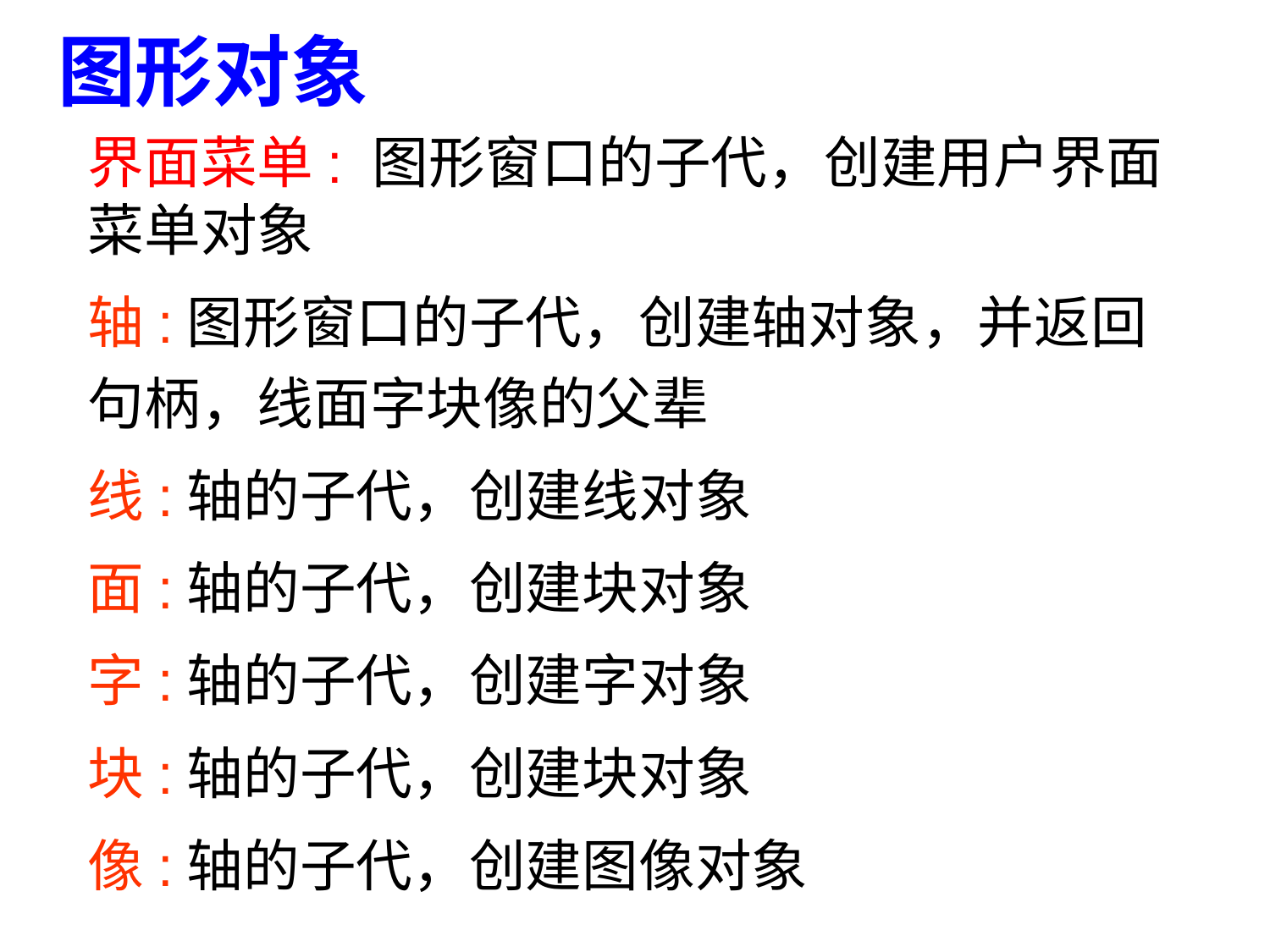

图形对象
界面菜单: 图形窗口的子代，创建用户界面菜单对象
轴:图形窗口的子代，创建轴对象，并返回句柄，线面字块像的父辈
线:轴的子代，创建线对象
面:轴的子代，创建块对象
字:轴的子代，创建字对象
块:轴的子代，创建块对象
像:轴的子代，创建图像对象